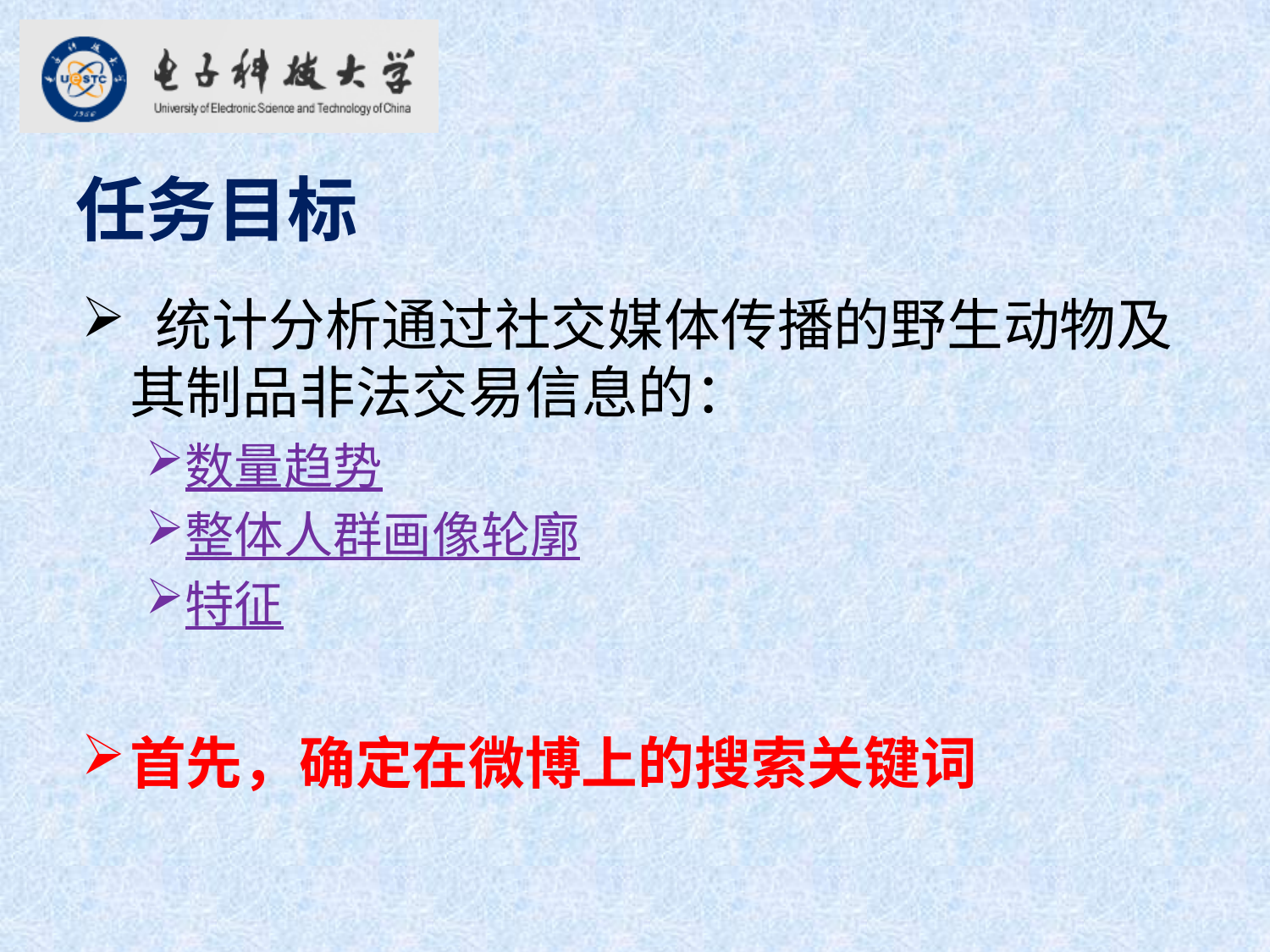

任务目标

 统计分析通过社交媒体传播的野生动物及其制品非法交易信息的：
数量趋势
整体人群画像轮廓
特征

首先，确定在微博上的搜索关键词